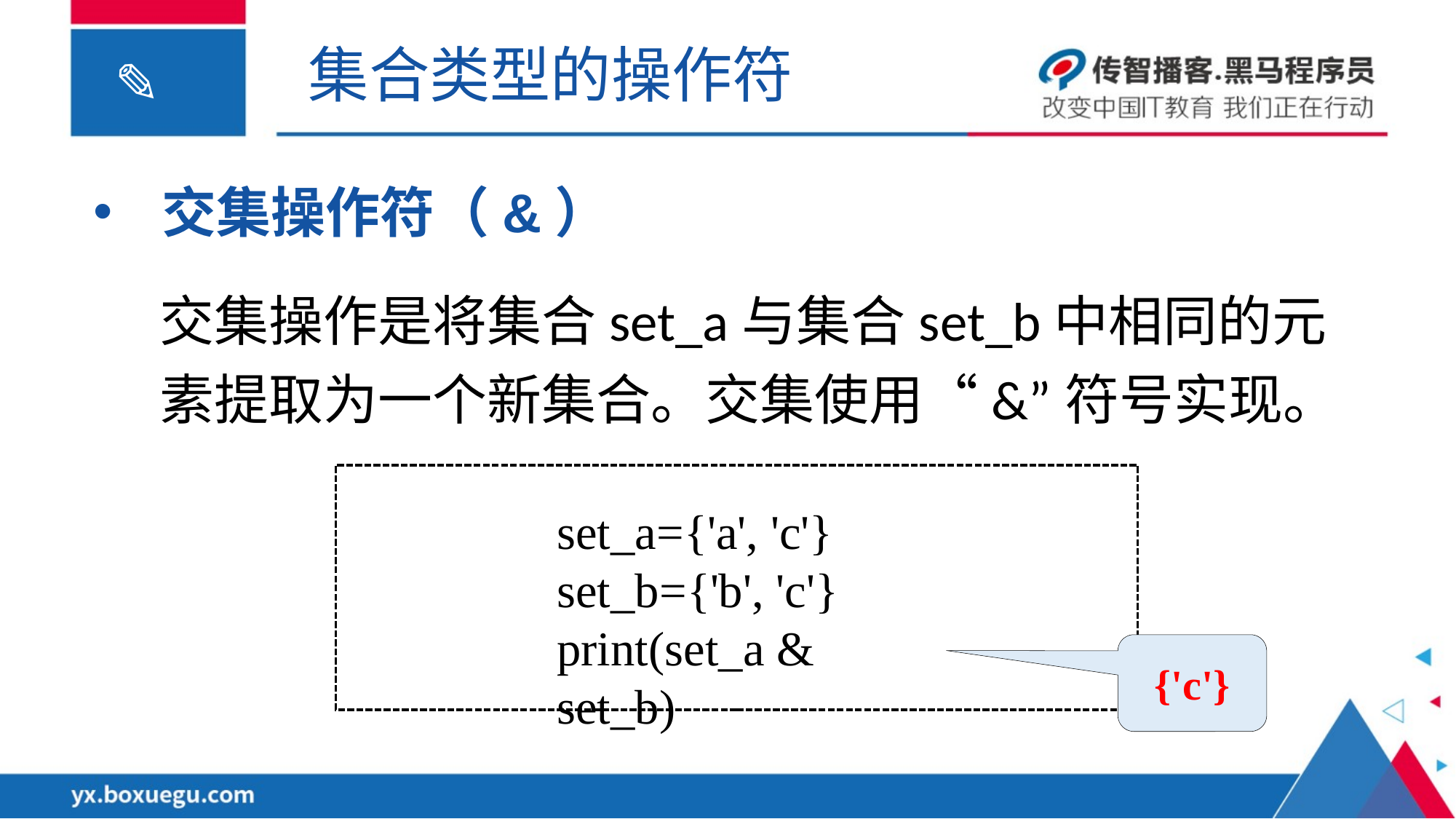

集合类型的操作符
交集操作符（&）
交集操作是将集合set_a与集合set_b中相同的元素提取为一个新集合。交集使用“&”符号实现。

set_a={'a', 'c'}
set_b={'b', 'c'}
print(set_a & set_b)
{'c'}